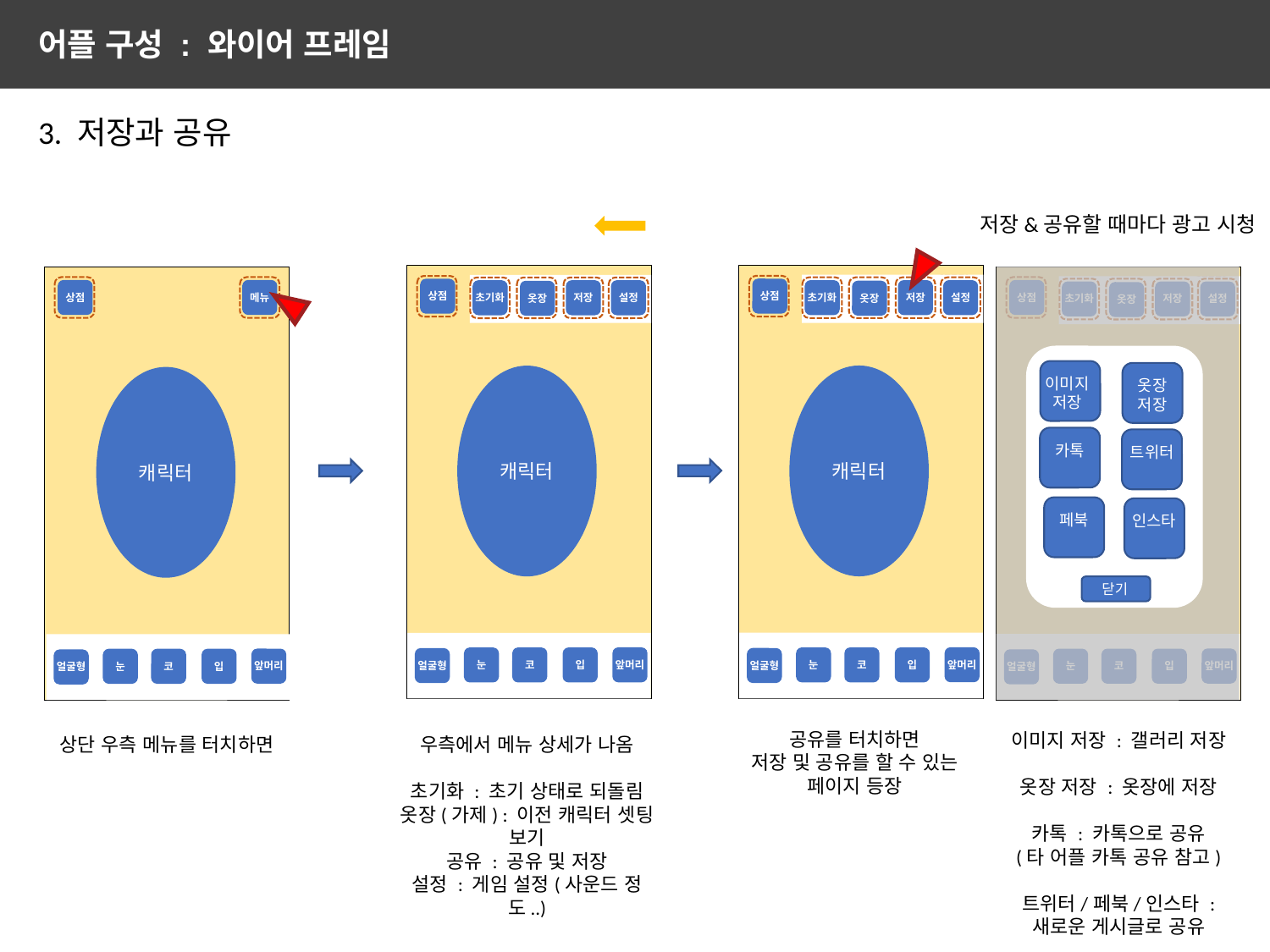

어플 구성 : 와이어 프레임
3. 저장과 공유
저장&공유할 때마다 광고 시청

상점

상점

메뉴

상점

상점

초기화

저장

설정

초기화

저장

설정

옷장

옷장

초기화

저장

설정

옷장

캐릭터
캐릭터
캐릭터
캐릭터
이미지
저장
옷장
저장

카톡
트위터

페북
인스타
닫기

0
0
0
0

앞머리

앞머리

눈

코

입

눈

코

입

얼굴형

얼굴형

앞머리

앞머리

눈

코

입

눈

코

입

얼굴형

얼굴형
공유를 터치하면
저장 및 공유를 할 수 있는 페이지 등장
이미지 저장 : 갤러리 저장

옷장 저장 : 옷장에 저장

카톡 : 카톡으로 공유
(타 어플 카톡 공유 참고)

트위터/페북/인스타 : 새로운 게시글로 공유
상단 우측 메뉴를 터치하면
우측에서 메뉴 상세가 나옴

초기화 : 초기 상태로 되돌림
옷장(가제) : 이전 캐릭터 셋팅 보기
공유 : 공유 및 저장
설정 : 게임 설정(사운드 정도..)